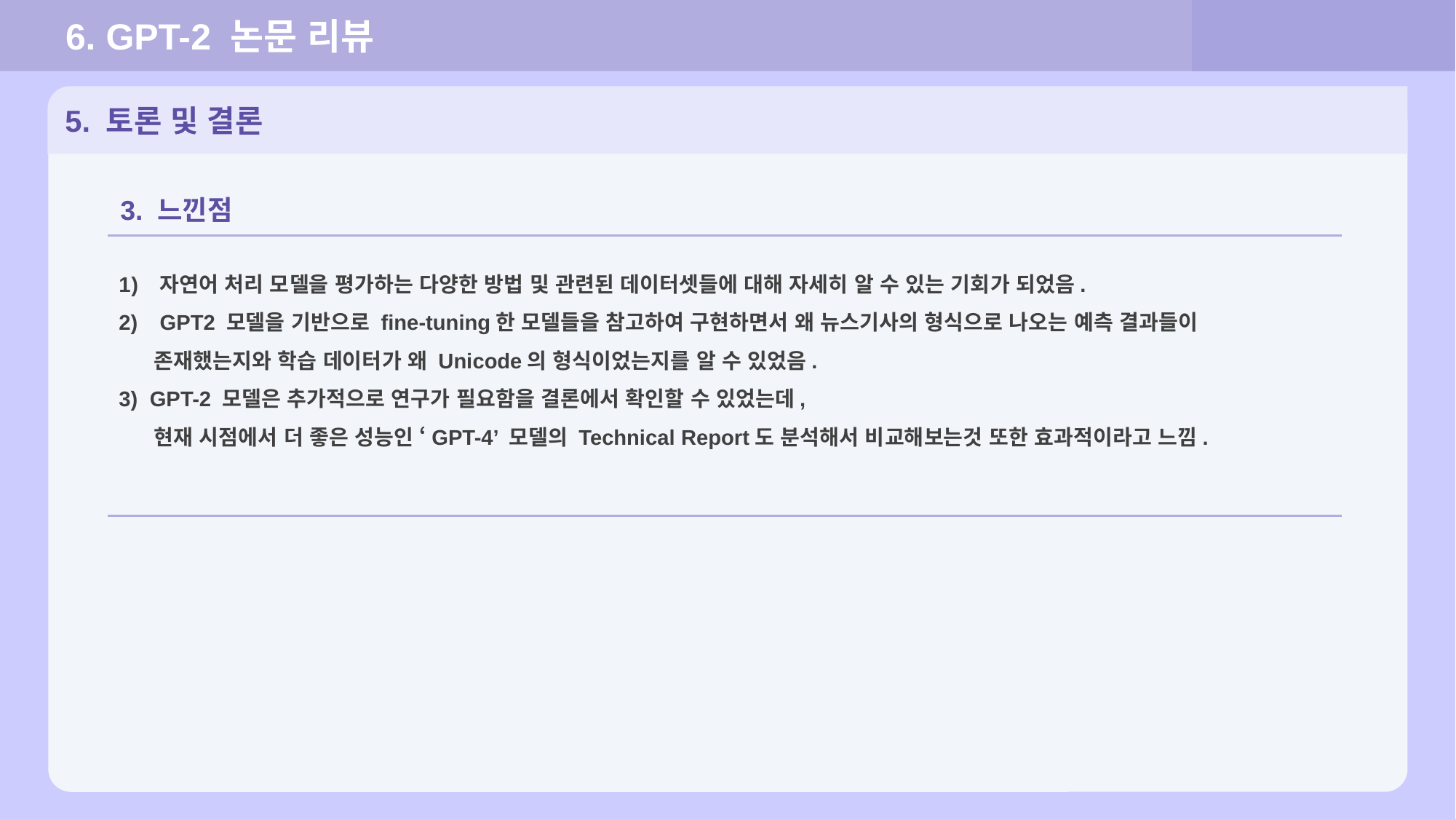

6. GPT-2 논문 리뷰

5. 토론 및 결론

3. 느낀점
자연어 처리 모델을 평가하는 다양한 방법 및 관련된 데이터셋들에 대해 자세히 알 수 있는 기회가 되었음.
GPT2 모델을 기반으로 fine-tuning한 모델들을 참고하여 구현하면서 왜 뉴스기사의 형식으로 나오는 예측 결과들이
     존재했는지와 학습 데이터가 왜 Unicode의 형식이었는지를 알 수 있었음.
3)  GPT-2 모델은 추가적으로 연구가 필요함을 결론에서 확인할 수 있었는데,
     현재 시점에서 더 좋은 성능인 ‘GPT-4’ 모델의 Technical Report도 분석해서 비교해보는것 또한 효과적이라고 느낌.